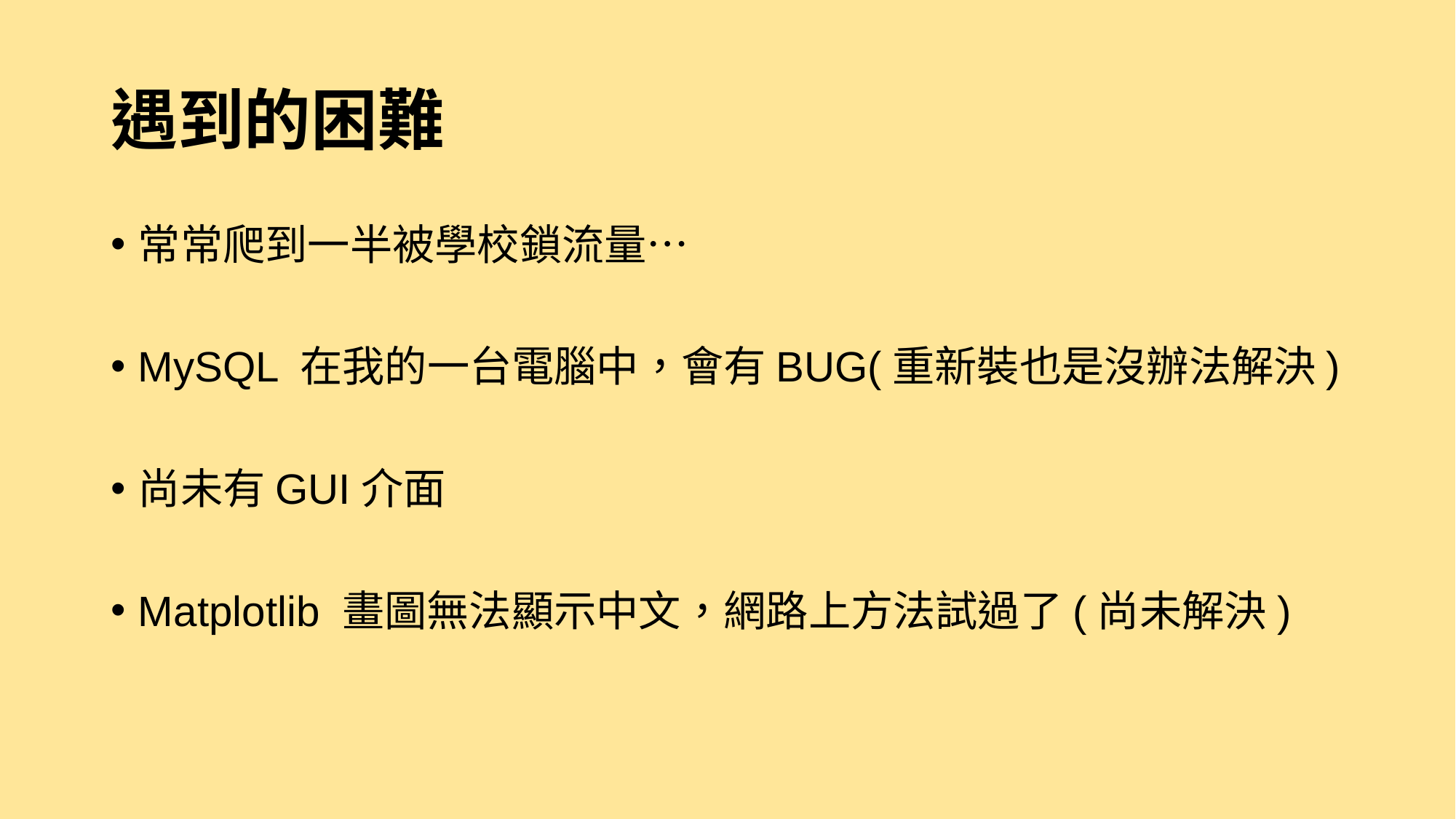

# 遇到的困難
常常爬到一半被學校鎖流量…

MySQL 在我的一台電腦中，會有BUG(重新裝也是沒辦法解決)

尚未有GUI介面

Matplotlib 畫圖無法顯示中文，網路上方法試過了(尚未解決)